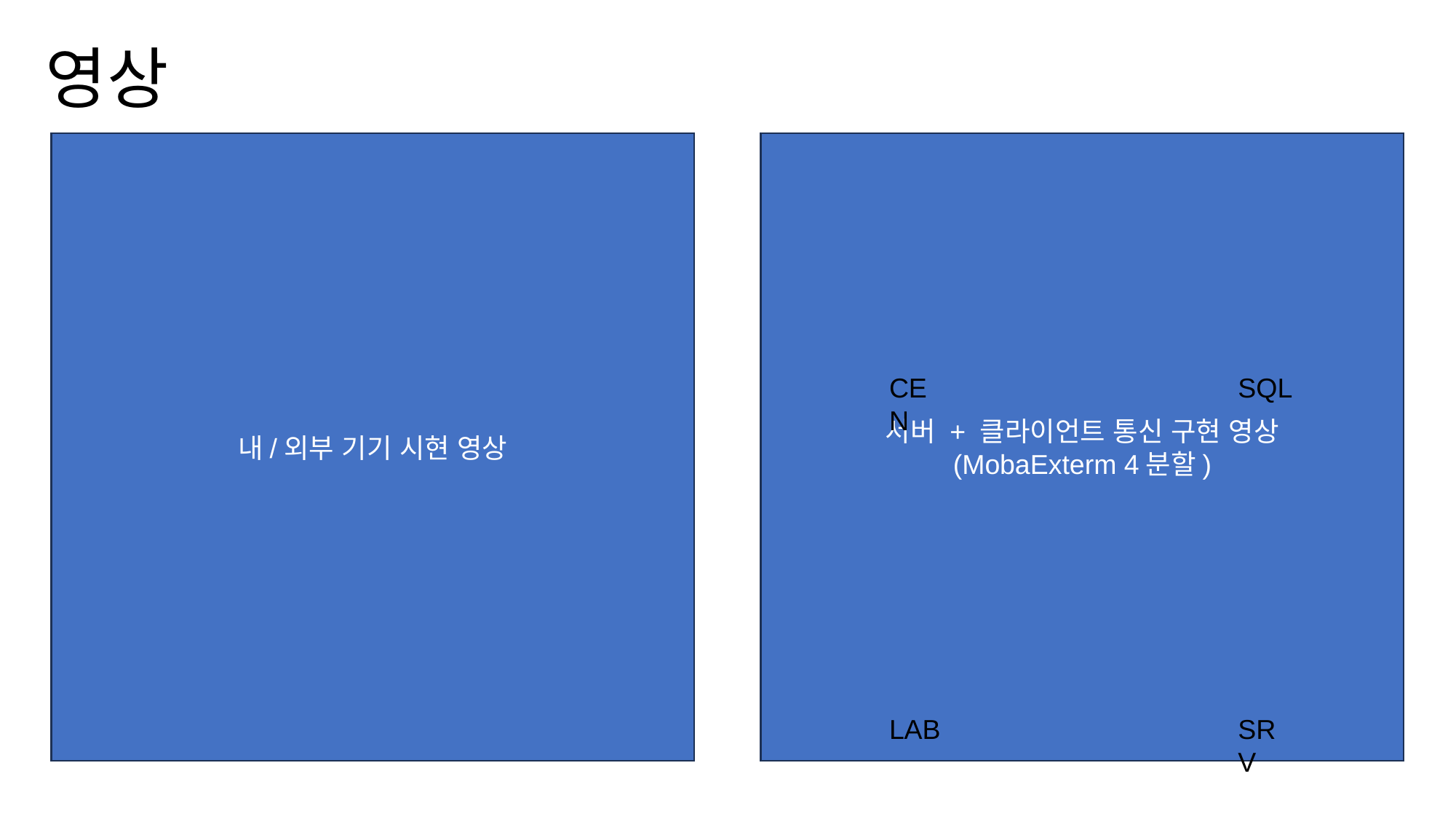

# 영상
내/외부 기기 시현 영상
서버 + 클라이언트 통신 구현 영상
(MobaExterm 4분할)
CEN
SQL
LAB
SRV